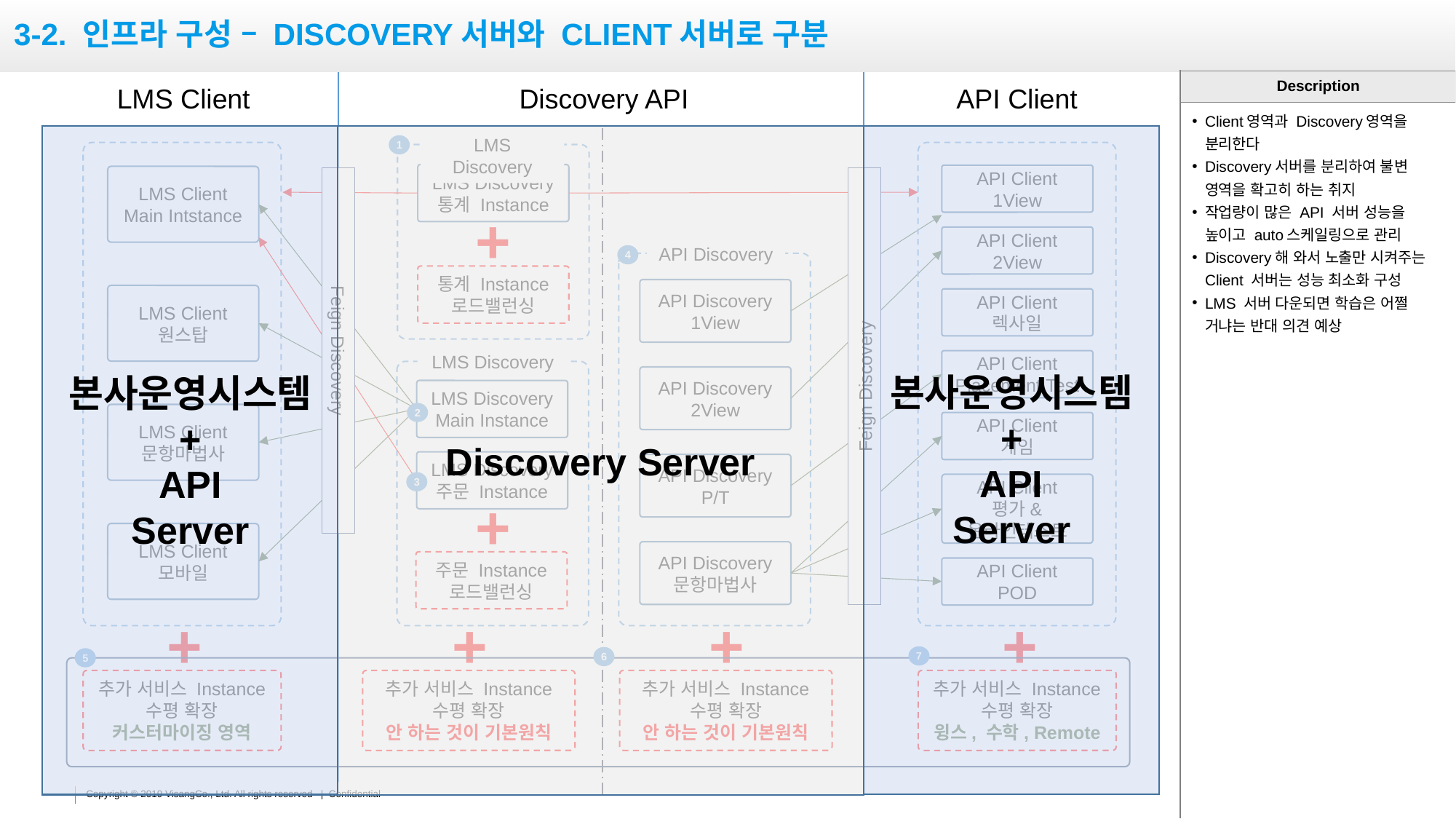

# 3-2. 인프라 구성 – Discovery서버와 client서버로 구분
LMS Client
Discovery API
API Client
Client영역과 Discovery영역을 분리한다
Discovery서버를 분리하여 불변 영역을 확고히 하는 취지
작업량이 많은 API 서버 성능을 높이고 auto스케일링으로 관리
Discovery해 와서 노출만 시켜주는 Client 서버는 성능 최소화 구성
LMS 서버 다운되면 학습은 어쩔 거냐는 반대 의견 예상
본사운영시스템
+
API
Server
본사운영시스템
+
API
Server
Discovery Server
LMS Discovery
1

LMS Client
Main Intstance
LMS Client
원스탑
LMS Client
문항마법사
LMS Client
모바일

API Client
1View
API Client
2View
API Client
렉사일
API Client
Placement Test
API Client
게임
API Client
평가&
온라인테스트
API Client
POD

LMS Discovery
통계 Instance
+
API Discovery

API Discovery
1View
API Discovery
2View
API Discovery
P/T
API Discovery
문항마법사
4
통계 Instance
로드밸런싱
Feign Discovery
LMS Discovery

Feign Discovery
LMS Discovery
Main Instance
2
LMS Discovery
주문 Instance
3
+
주문 Instance
로드밸런싱
+
추가 서비스 Instance
수평 확장
커스터마이징 영역
+
추가 서비스 Instance
수평 확장
안 하는 것이 기본원칙
+
추가 서비스 Instance
수평 확장
안 하는 것이 기본원칙
+
추가 서비스 Instance
수평 확장
윙스, 수학, Remote
7
6
5